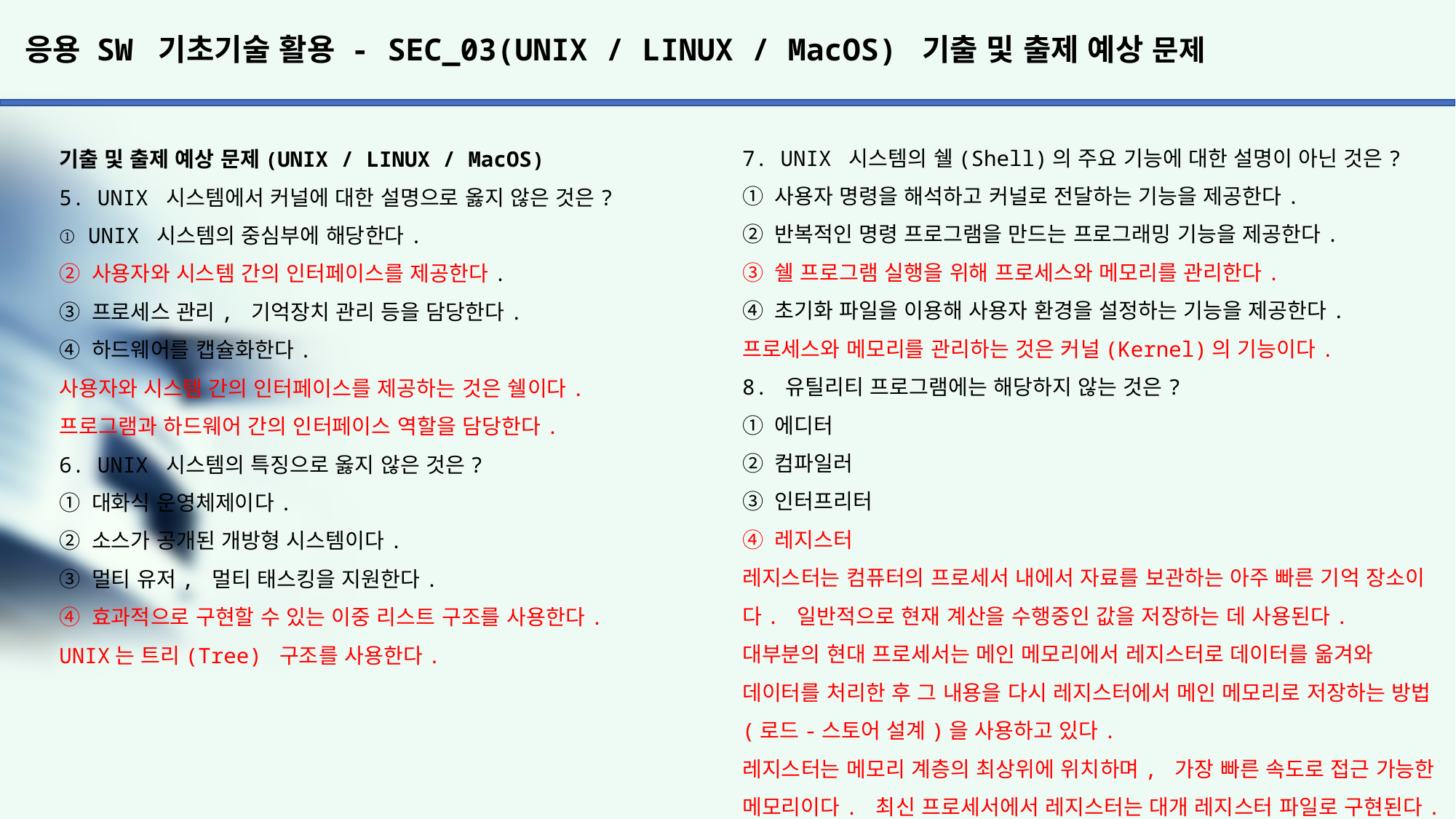

# 응용 SW 기초기술 활용 - SEC_03(UNIX / LINUX / MacOS) 기출 및 출제 예상 문제
7. UNIX 시스템의 쉘(Shell)의 주요 기능에 대한 설명이 아닌 것은?
① 사용자 명령을 해석하고 커널로 전달하는 기능을 제공한다.
② 반복적인 명령 프로그램을 만드는 프로그래밍 기능을 제공한다.
③ 쉘 프로그램 실행을 위해 프로세스와 메모리를 관리한다.
④ 초기화 파일을 이용해 사용자 환경을 설정하는 기능을 제공한다.
프로세스와 메모리를 관리하는 것은 커널(Kernel)의 기능이다.
8. 유틸리티 프로그램에는 해당하지 않는 것은?
① 에디터
② 컴파일러
③ 인터프리터
④ 레지스터
레지스터는 컴퓨터의 프로세서 내에서 자료를 보관하는 아주 빠른 기억 장소이다. 일반적으로 현재 계산을 수행중인 값을 저장하는 데 사용된다. 대부분의 현대 프로세서는 메인 메모리에서 레지스터로 데이터를 옮겨와 데이터를 처리한 후 그 내용을 다시 레지스터에서 메인 메모리로 저장하는 방법(로드-스토어 설계)을 사용하고 있다.
레지스터는 메모리 계층의 최상위에 위치하며, 가장 빠른 속도로 접근 가능한 메모리이다. 최신 프로세서에서 레지스터는 대개 레지스터 파일로 구현된다.
기출 및 출제 예상 문제(UNIX / LINUX / MacOS)
5. UNIX 시스템에서 커널에 대한 설명으로 옳지 않은 것은?
① UNIX 시스템의 중심부에 해당한다.
② 사용자와 시스템 간의 인터페이스를 제공한다.
③ 프로세스 관리, 기억장치 관리 등을 담당한다.
④ 하드웨어를 캡슐화한다.
사용자와 시스템 간의 인터페이스를 제공하는 것은 쉘이다.
프로그램과 하드웨어 간의 인터페이스 역할을 담당한다.
6. UNIX 시스템의 특징으로 옳지 않은 것은?
① 대화식 운영체제이다.
② 소스가 공개된 개방형 시스템이다.
③ 멀티 유저, 멀티 태스킹을 지원한다.
④ 효과적으로 구현할 수 있는 이중 리스트 구조를 사용한다.
UNIX는 트리(Tree) 구조를 사용한다.